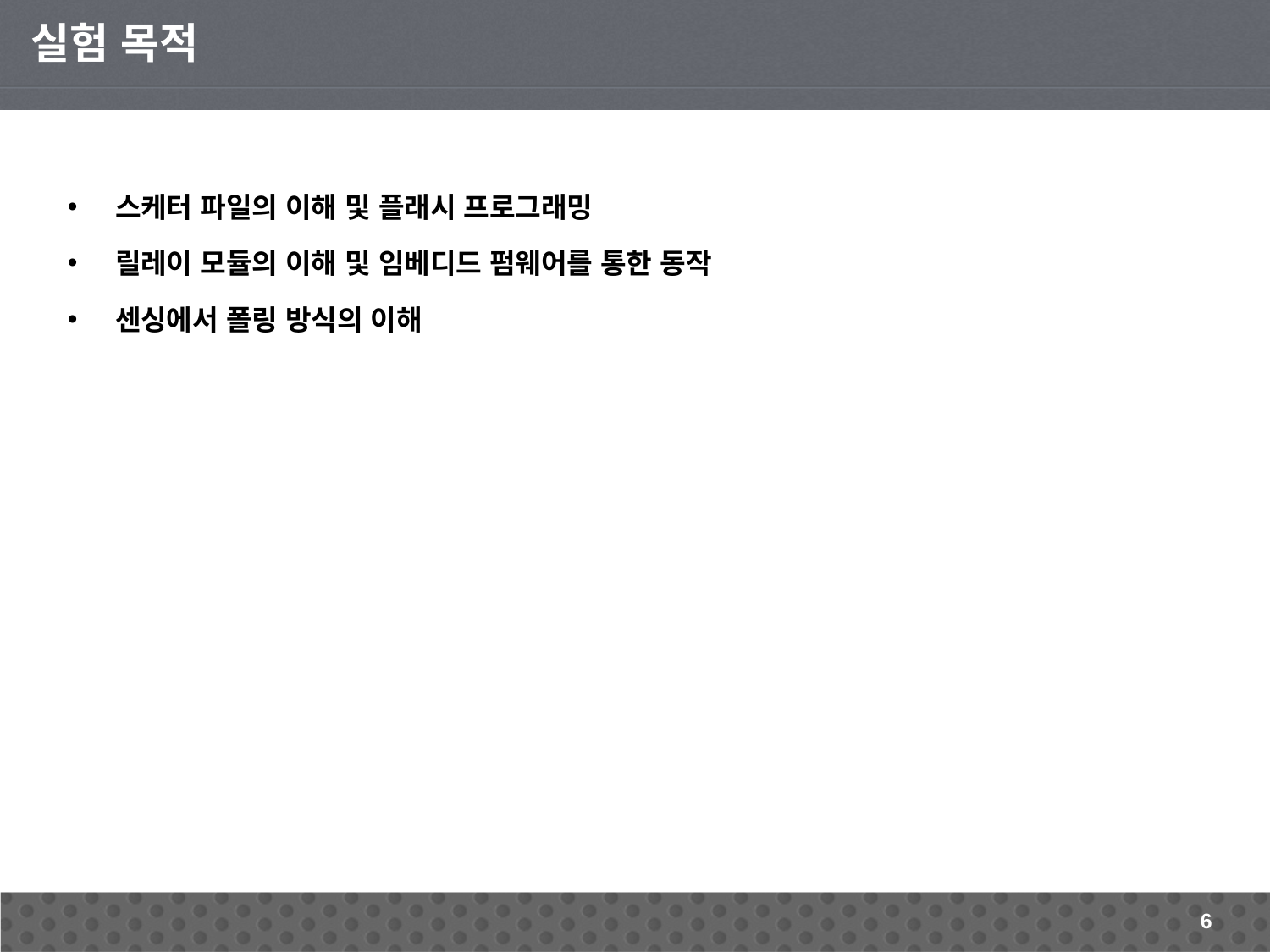

실험 목적
스케터 파일의 이해 및 플래시 프로그래밍
릴레이 모듈의 이해 및 임베디드 펌웨어를 통한 동작
센싱에서 폴링 방식의 이해
6